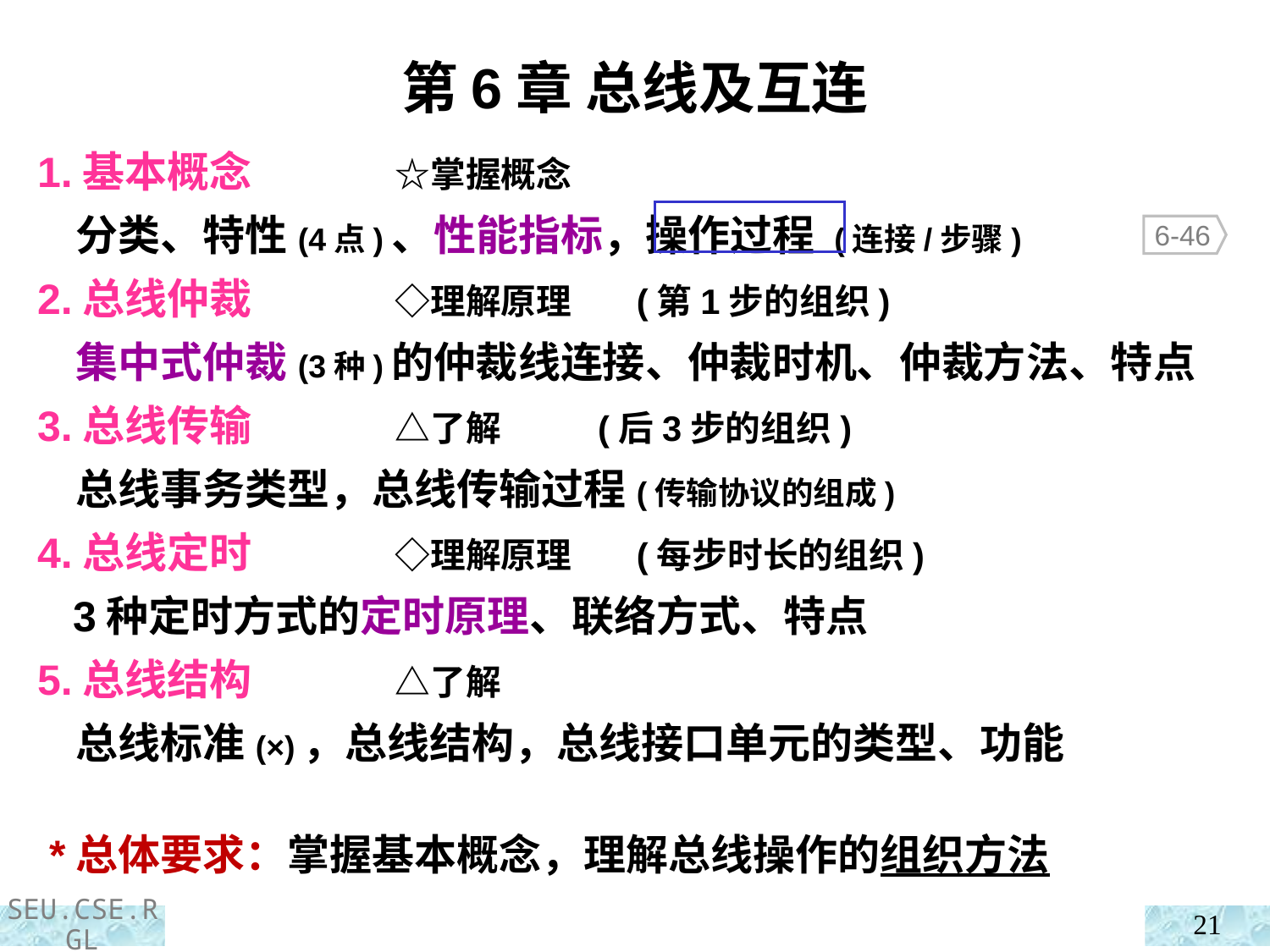

第6章 总线及互连
1.基本概念               ☆掌握概念
   分类、特性(4点)、性能指标，操作过程 (连接/步骤)
2.总线仲裁               ◇理解原理       (第1步的组织)
   集中式仲裁(3种)的仲裁线连接、仲裁时机、仲裁方法、特点
3.总线传输               △了解           (后3步的组织)
   总线事务类型，总线传输过程(传输协议的组成)
4.总线定时               ◇理解原理       (每步时长的组织)
   3种定时方式的定时原理、联络方式、特点
5.总线结构               △了解
   总线标准(×)，总线结构，总线接口单元的类型、功能

6-46
 *总体要求：掌握基本概念，理解总线操作的组织方法
21